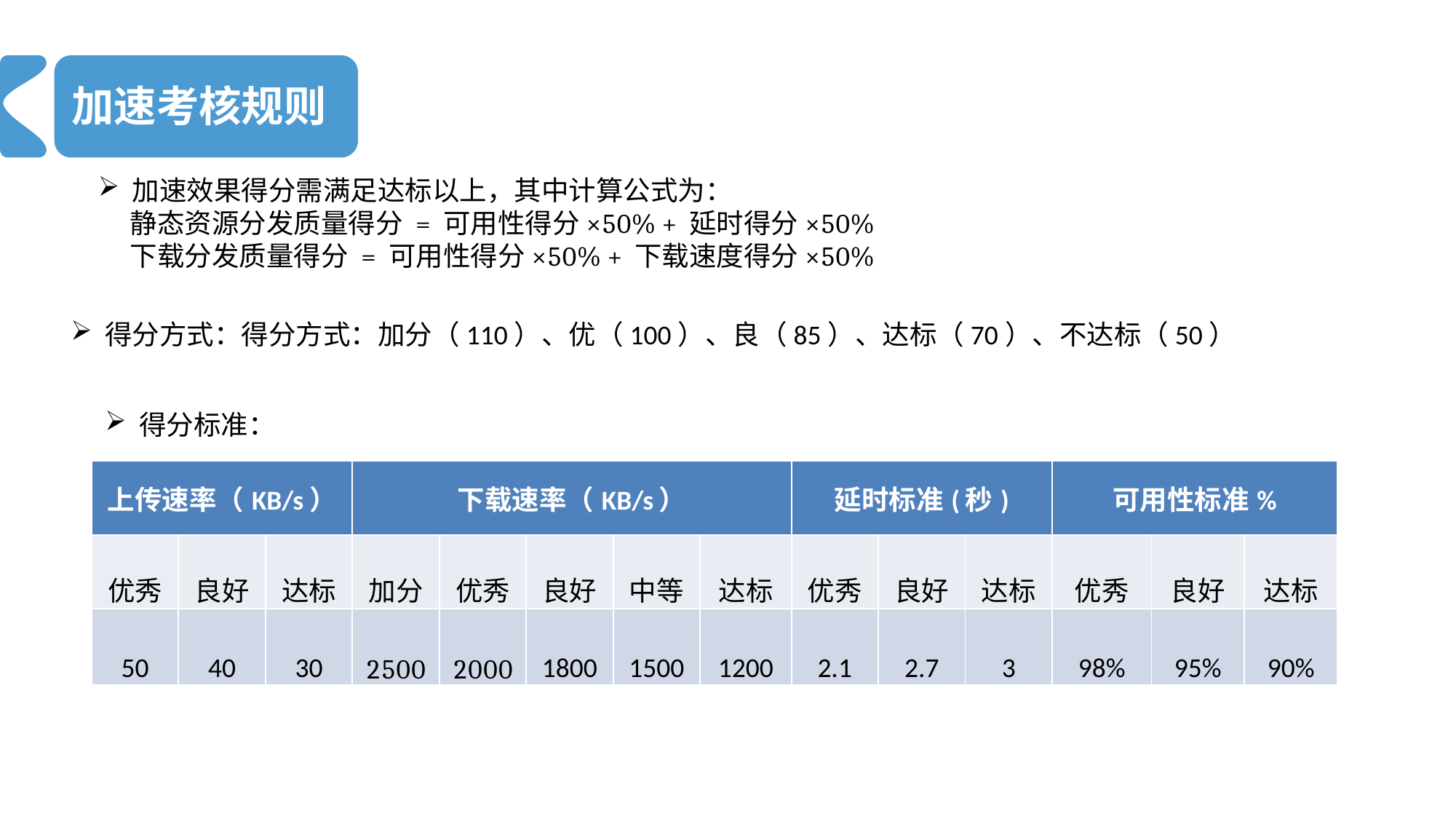

# 加速考核规则
加速效果得分需满足达标以上，其中计算公式为：
静态资源分发质量得分 = 可用性得分×50% + 延时得分×50%
下载分发质量得分 = 可用性得分×50% + 下载速度得分×50%
得分方式：得分方式：加分（110）、优（100）、良（85）、达标（70）、不达标（50）

得分标准：
| 上传速率（KB/s） |  |  | 下载速率（KB/s） |  |  |  |  | 延时标准(秒) |  |  | 可用性标准% |  |  |
| --- | --- | --- | --- | --- | --- | --- | --- | --- | --- | --- | --- | --- | --- |
| 优秀 | 良好 | 达标 | 加分 | 优秀 | 良好 | 中等 | 达标 | 优秀 | 良好 | 达标 | 优秀 | 良好 | 达标 |
| 50 | 40 | 30 | 2500 | 2000 | 1800 | 1500 | 1200 | 2.1 | 2.7 | 3 | 98% | 95% | 90% |